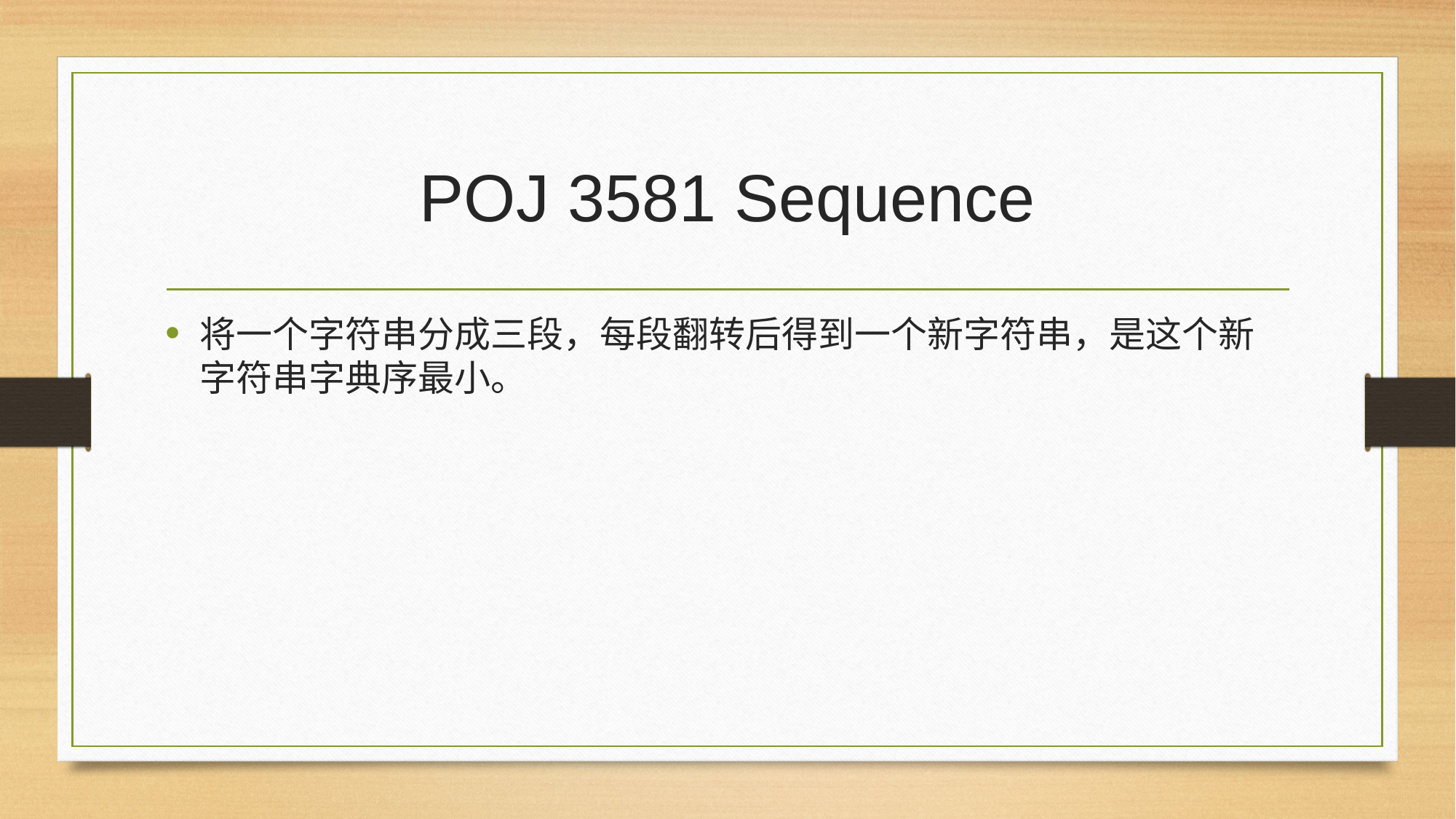

# POJ 3581 Sequence
将一个字符串分成三段，每段翻转后得到一个新字符串，是这个新字符串字典序最小。